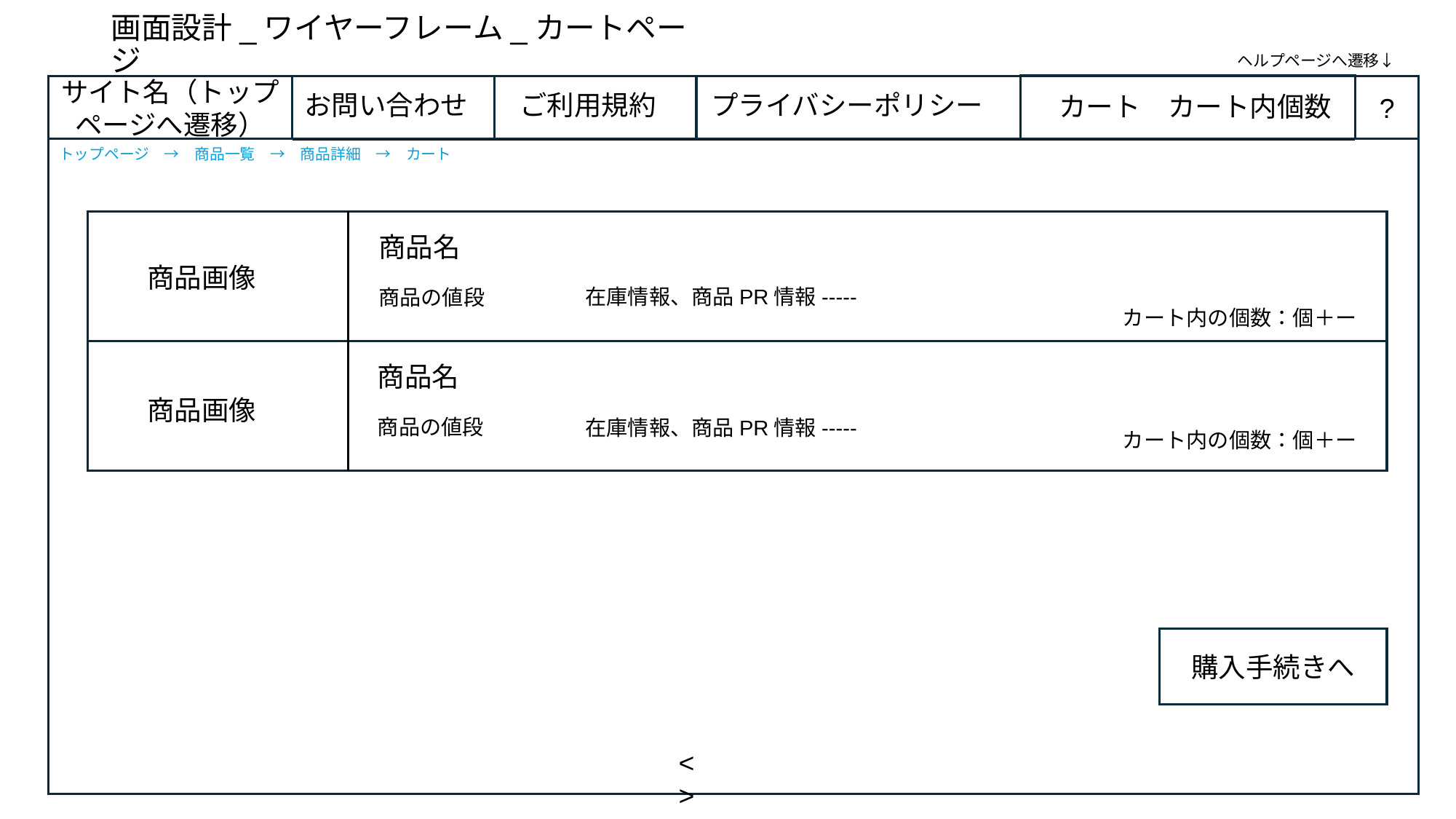

# 画面設計_ワイヤーフレーム_カートページ
ヘルプページへ遷移↓
プライバシーポリシー

ご利用規約

お問い合わせ
サイト名（トップページへ遷移）

?
カート　カート内個数
トップページ　→　商品一覧　→　商品詳細　→　カート

商品名
商品画像
在庫情報、商品PR情報-----
商品の値段
カート内の個数：個＋ー

商品名
商品画像
商品の値段
在庫情報、商品PR情報-----
カート内の個数：個＋ー
購入手続きへ
<　　>